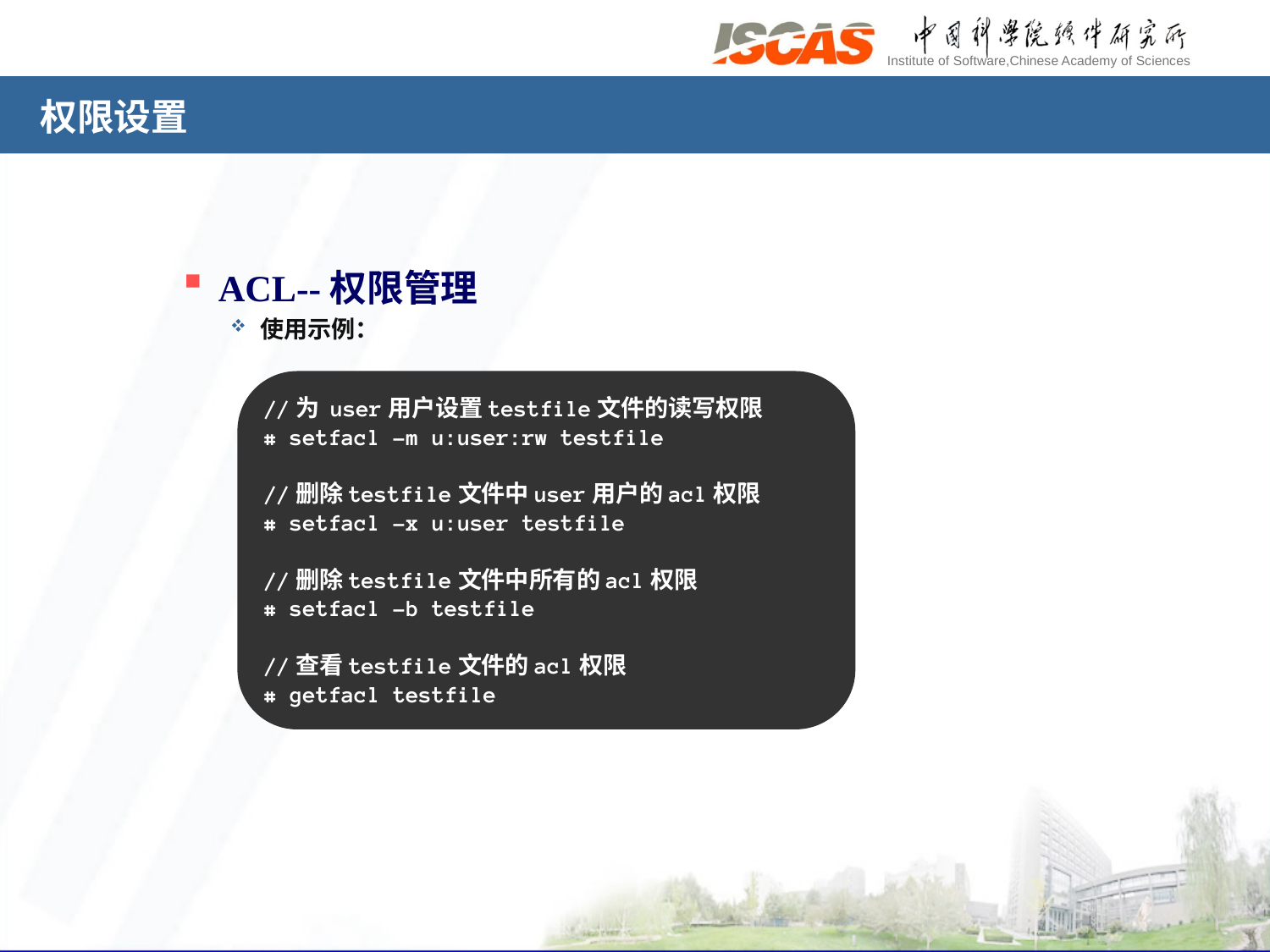

# 权限设置
ACL--权限管理
使用示例：

//为 user用户设置testfile文件的读写权限
# setfacl -m u:user:rw testfile

//删除testfile文件中user用户的acl权限
# setfacl -x u:user testfile

//删除testfile文件中所有的acl权限
# setfacl -b testfile

//查看testfile文件的acl权限
# getfacl testfile